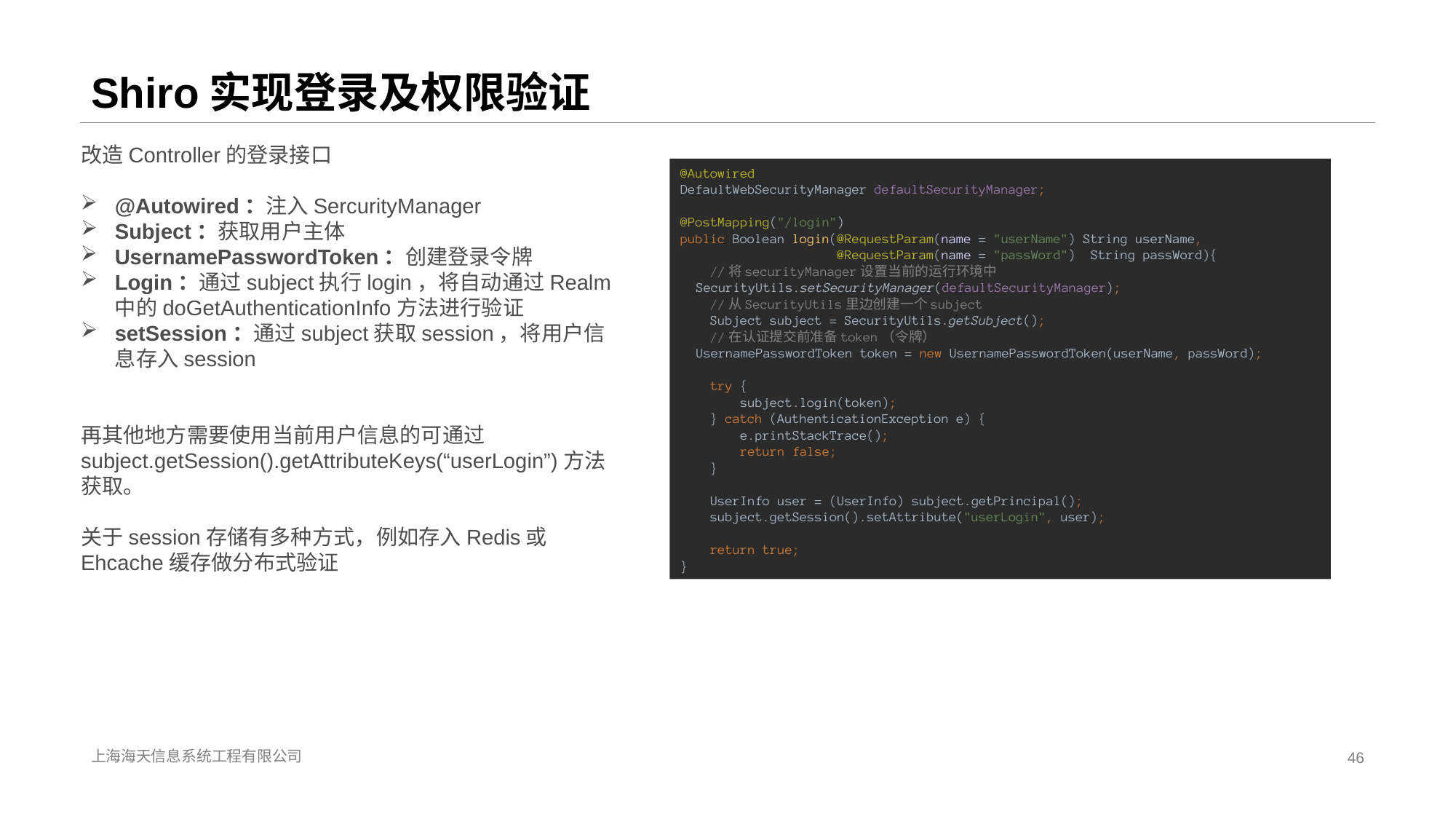

# Shiro实现登录及权限验证
改造Controller的登录接口

@Autowired：注入SercurityManager
Subject：获取用户主体
UsernamePasswordToken：创建登录令牌
Login：通过subject执行login，将自动通过Realm中的doGetAuthenticationInfo方法进行验证
setSession：通过subject获取session，将用户信息存入session

再其他地方需要使用当前用户信息的可通过subject.getSession().getAttributeKeys(“userLogin”)方法获取。

关于session存储有多种方式，例如存入Redis或Ehcache缓存做分布式验证
@Autowired
DefaultWebSecurityManager defaultSecurityManager;
@PostMapping("/login")
public Boolean login(@RequestParam(name = "userName") String userName,
                     @RequestParam(name = "passWord")  String passWord){
    //将securityManager设置当前的运行环境中
    SecurityUtils.setSecurityManager(defaultSecurityManager);
    //从SecurityUtils里边创建一个subject
    Subject subject = SecurityUtils.getSubject();
    //在认证提交前准备token（令牌）
    UsernamePasswordToken token = new UsernamePasswordToken(userName, passWord);
    try {
        subject.login(token);
    } catch (AuthenticationException e) {
        e.printStackTrace();
        return false;
    }
    UserInfo user = (UserInfo) subject.getPrincipal();
    subject.getSession().setAttribute("userLogin", user);
    return true;
}
上海海天信息系统工程有限公司
46